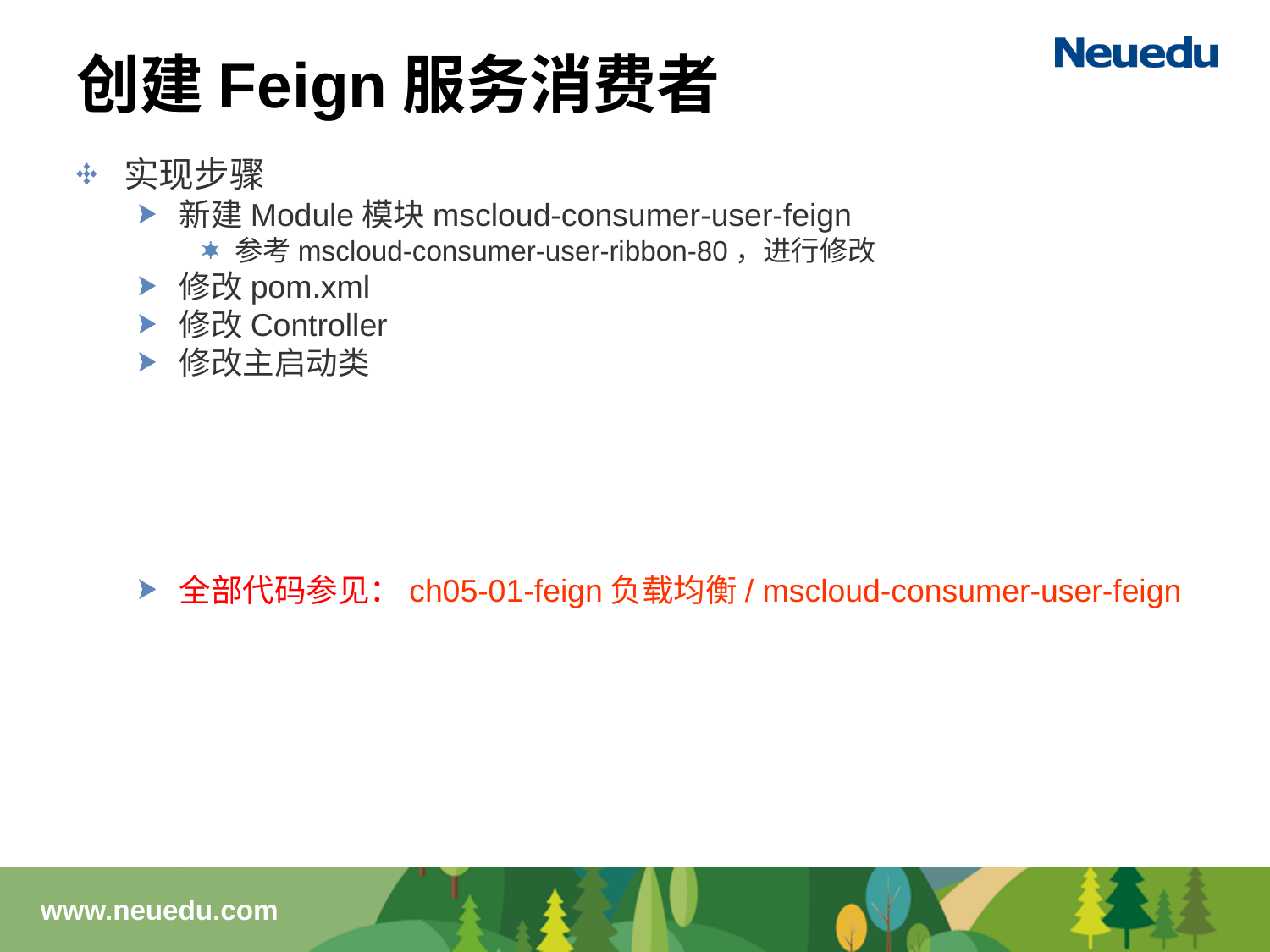

# 创建Feign服务消费者
实现步骤
新建Module模块mscloud-consumer-user-feign
参考mscloud-consumer-user-ribbon-80，进行修改
修改pom.xml
修改Controller
修改主启动类

全部代码参见：ch05-01-feign负载均衡/ mscloud-consumer-user-feign